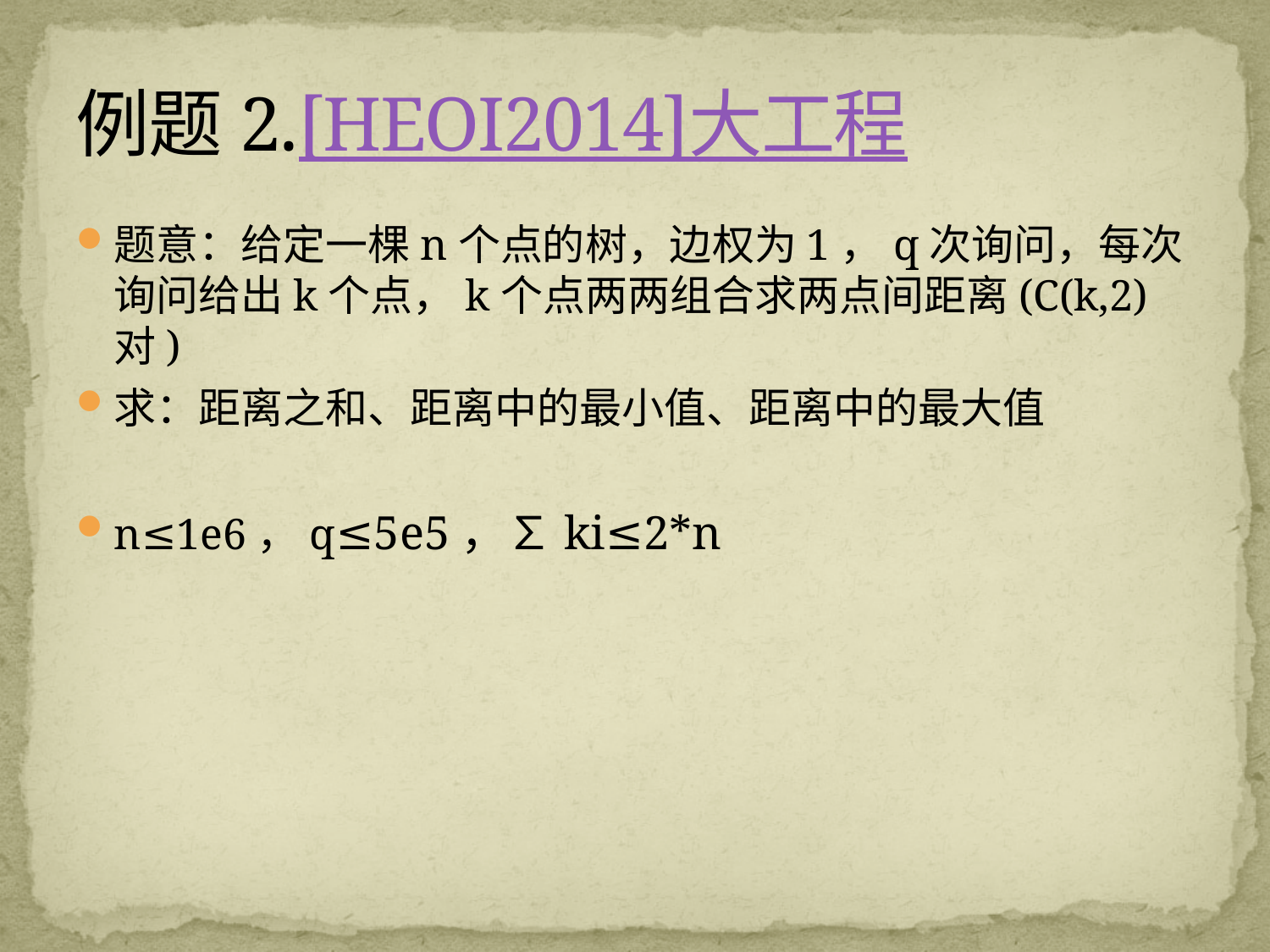

# 例题2.[HEOI2014]大工程
题意：给定一棵n个点的树，边权为1，q次询问，每次询问给出k个点，k个点两两组合求两点间距离(C(k,2)对)
求：距离之和、距离中的最小值、距离中的最大值

n≤1e6，q≤5e5，∑ki≤2*n